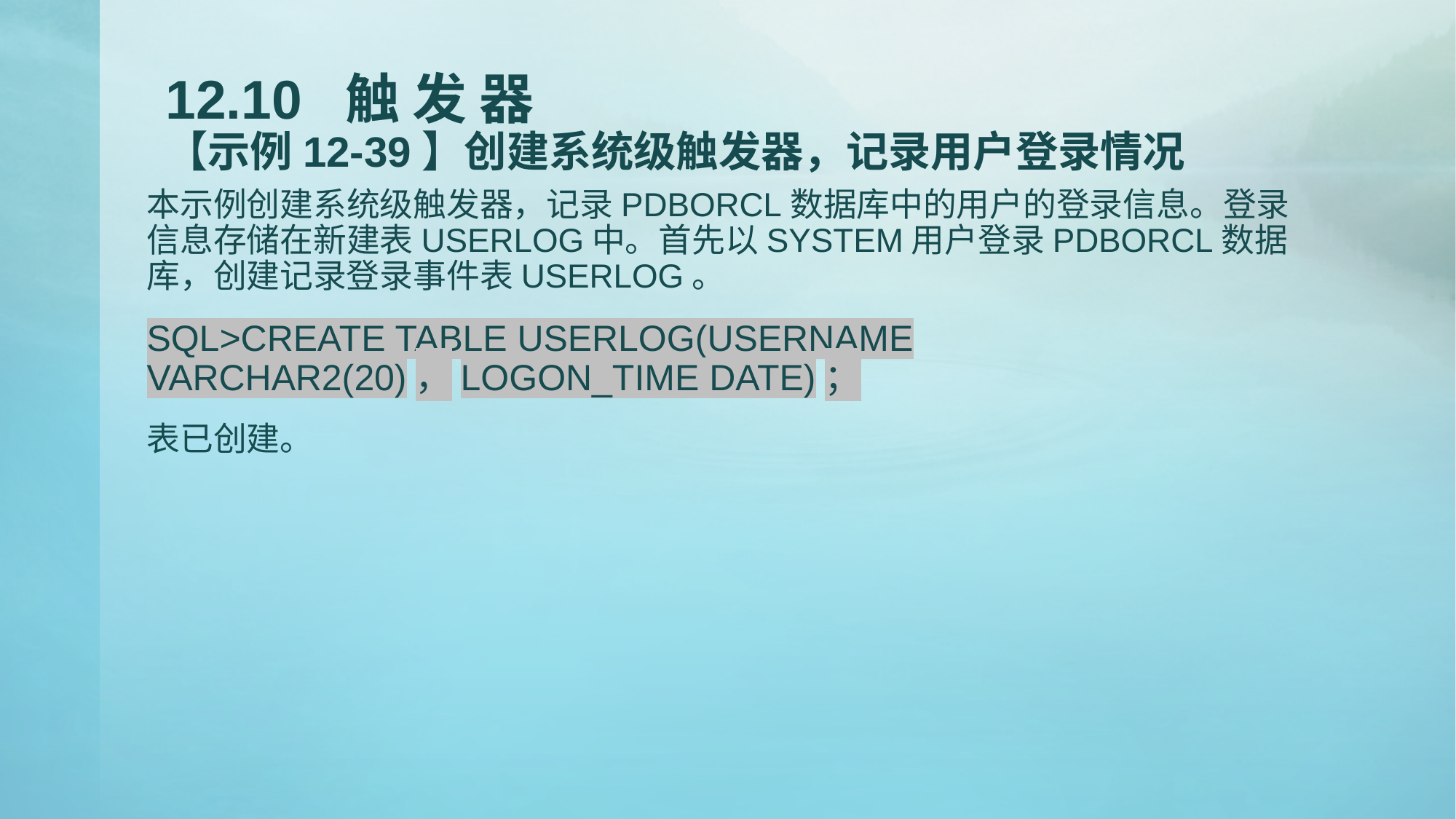

# 12.10  触 发 器 【示例12-39】创建系统级触发器，记录用户登录情况
本示例创建系统级触发器，记录PDBORCL数据库中的用户的登录信息。登录信息存储在新建表USERLOG中。首先以SYSTEM用户登录PDBORCL数据库，创建记录登录事件表USERLOG。
SQL>CREATE TABLE USERLOG(USERNAME VARCHAR2(20)，LOGON_TIME DATE)；
表已创建。